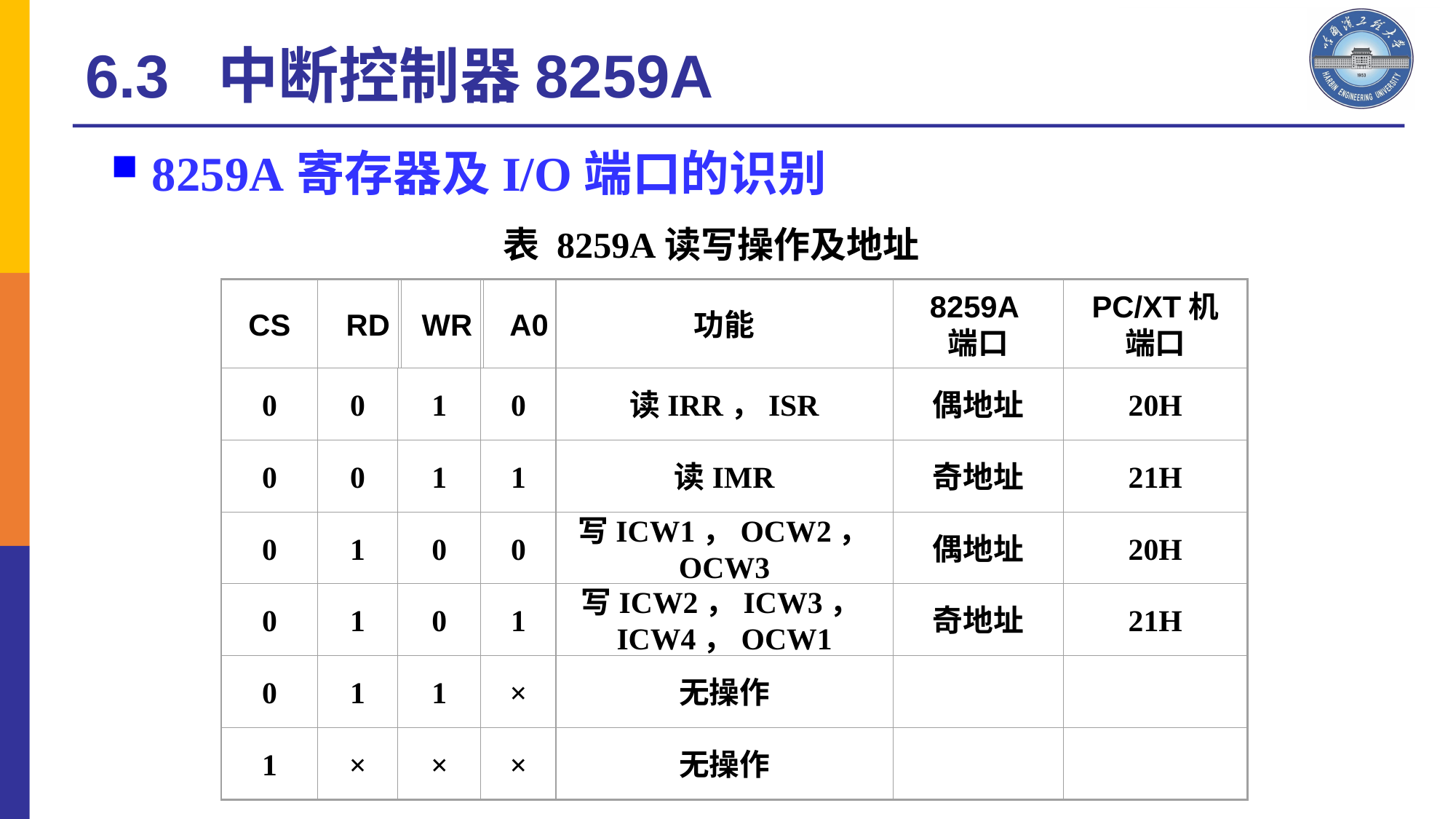

# 6.3  中断控制器8259A
8259A寄存器及I/O端口的识别
表 8259A读写操作及地址

CS

RD
WR

A0

功能

8259A端口

PC/XT机端口

0

0

1

0

读IRR，ISR

偶地址

20H

0

0

1

1

读IMR

奇地址

21H

0

1

0

0

写ICW1，OCW2，OCW3

偶地址

20H

0

1

0

1

写ICW2，ICW3，ICW4，OCW1

奇地址

21H

0

1

1

×

无操作

1

×

×

×

无操作